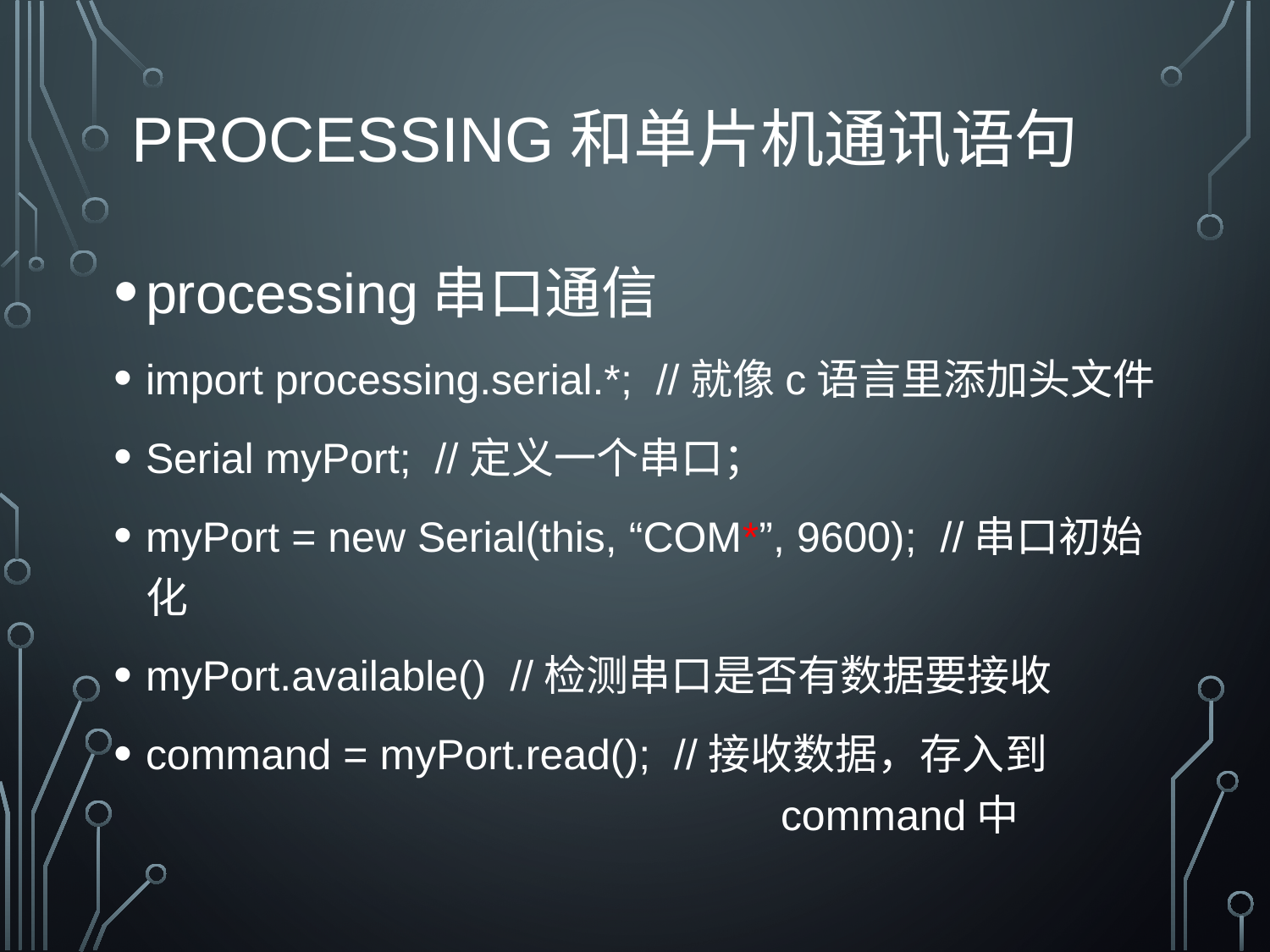

# Processing和单片机通讯语句
processing串口通信
import processing.serial.*;  //就像c语言里添加头文件
Serial myPort;  //定义一个串口；
myPort = new Serial(this, “COM*”, 9600);  //串口初始化
myPort.available()  //检测串口是否有数据要接收
command = myPort.read();  //接收数据，存入到           			  		command中